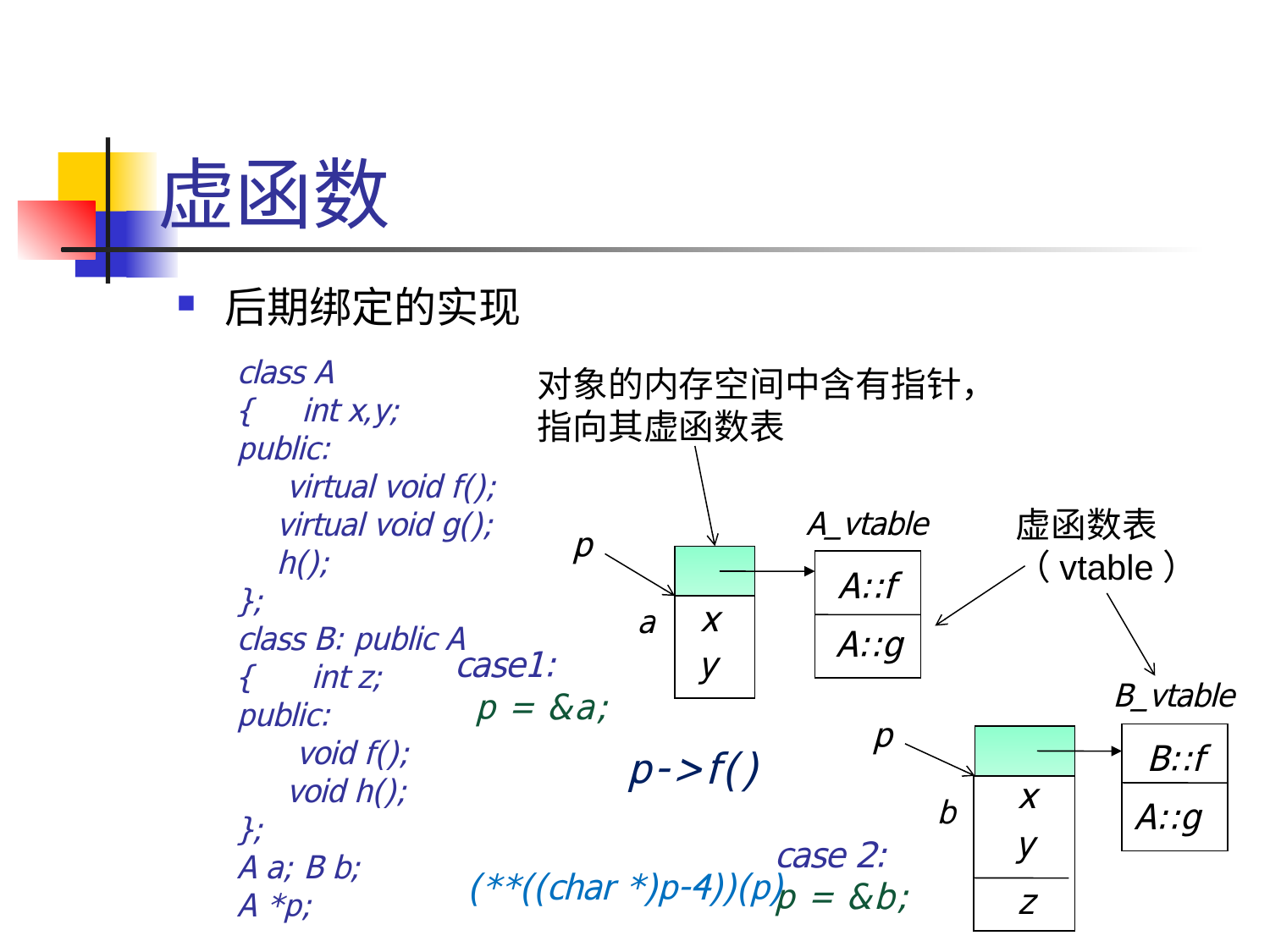

# 虚函数
后期绑定的实现
class A
{     int x,y;
public:
     virtual void f();
    virtual void g();
    h();
};
class B: public A
{      int z;
public:
      void f();
     void h();
};
A a; B b;
A *p;
对象的内存空间中含有指针，
指向其虚函数表
虚函数表
（vtable）
A_vtable

A::f

 A::g
p

x
a

y
case1:
  p = &a;
B_vtable

B::f
A::g

p

p->f()

x

b
y

(**((char *)p-4))(p)
case 2:
p = &b;
z